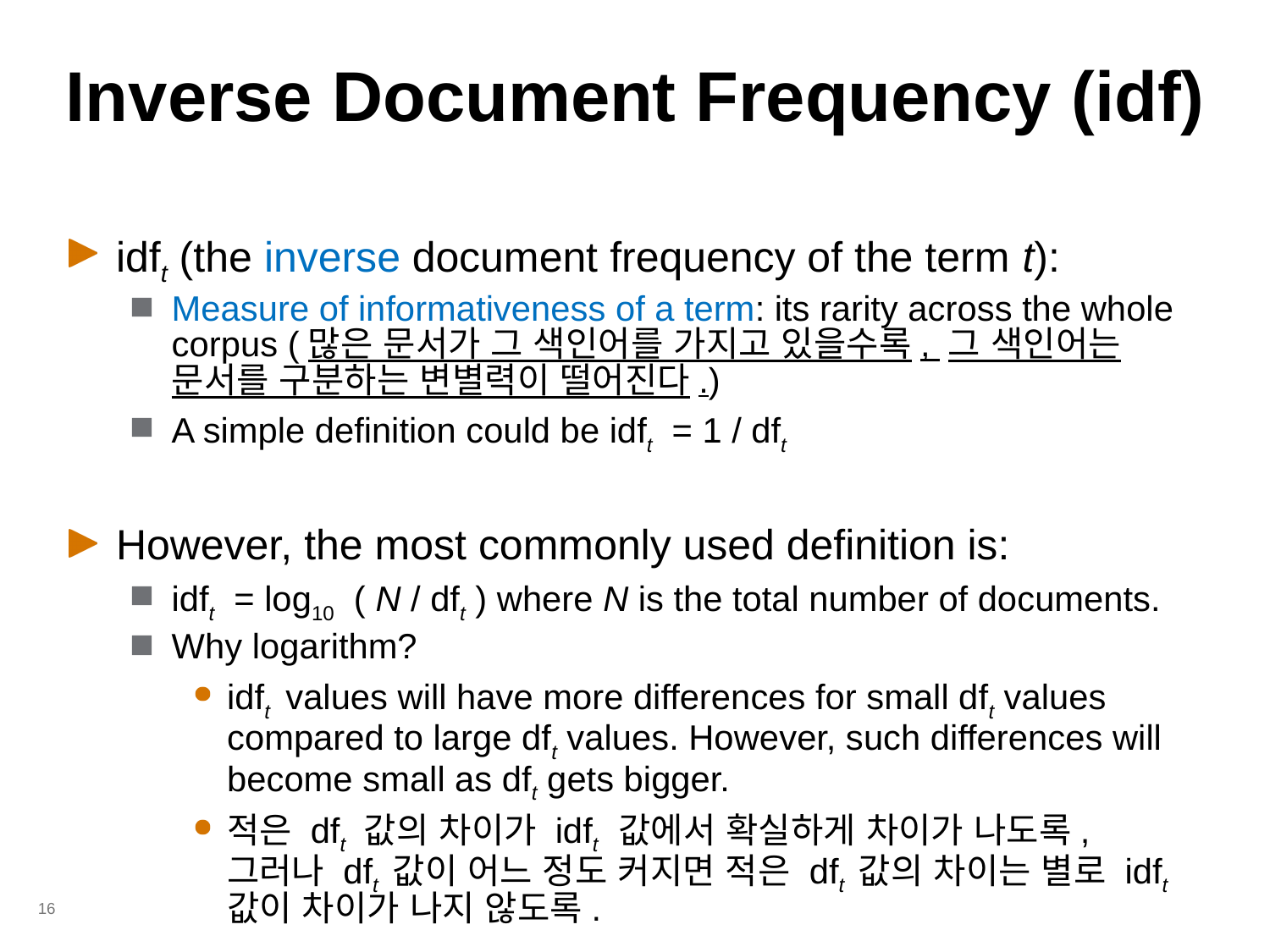

# Inverse Document Frequency (idf)
idft (the inverse document frequency of the term t):
Measure of informativeness of a term: its rarity across the whole corpus (많은 문서가 그 색인어를 가지고 있을수록, 그 색인어는 문서를 구분하는 변별력이 떨어진다.)
A simple definition could be idft  = 1 / dft

However, the most commonly used definition is:
idft  = log10  ( N / dft ) where N is the total number of documents.
Why logarithm?
idft  values will have more differences for small dft values compared to large dft values. However, such differences will become small as dft gets bigger.
적은 dft 값의 차이가 idft  값에서 확실하게 차이가 나도록, 그러나 dft 값이 어느 정도 커지면 적은 dft 값의 차이는 별로 idft 값이 차이가 나지 않도록.

16